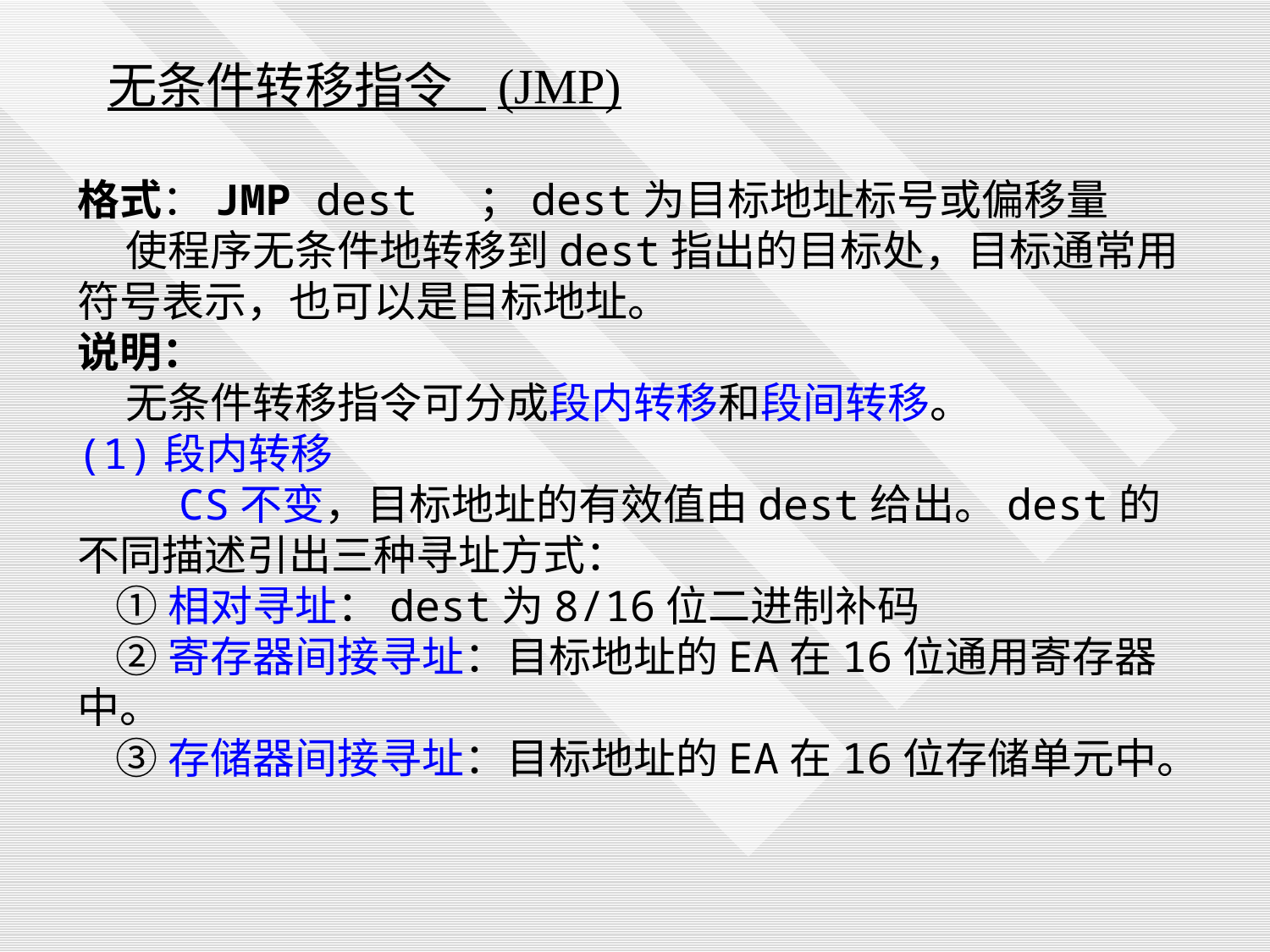

无条件转移指令   (JMP)
格式：JMP dest  ；dest为目标地址标号或偏移量
    使程序无条件地转移到dest指出的目标处，目标通常用符号表示，也可以是目标地址。
说明：
    无条件转移指令可分成段内转移和段间转移。
(1)段内转移
    CS不变，目标地址的有效值由dest给出。dest的不同描述引出三种寻址方式：
    ①相对寻址：dest为8/16位二进制补码
    ②寄存器间接寻址：目标地址的EA在16位通用寄存器中。
    ③存储器间接寻址：目标地址的EA在16位存储单元中。